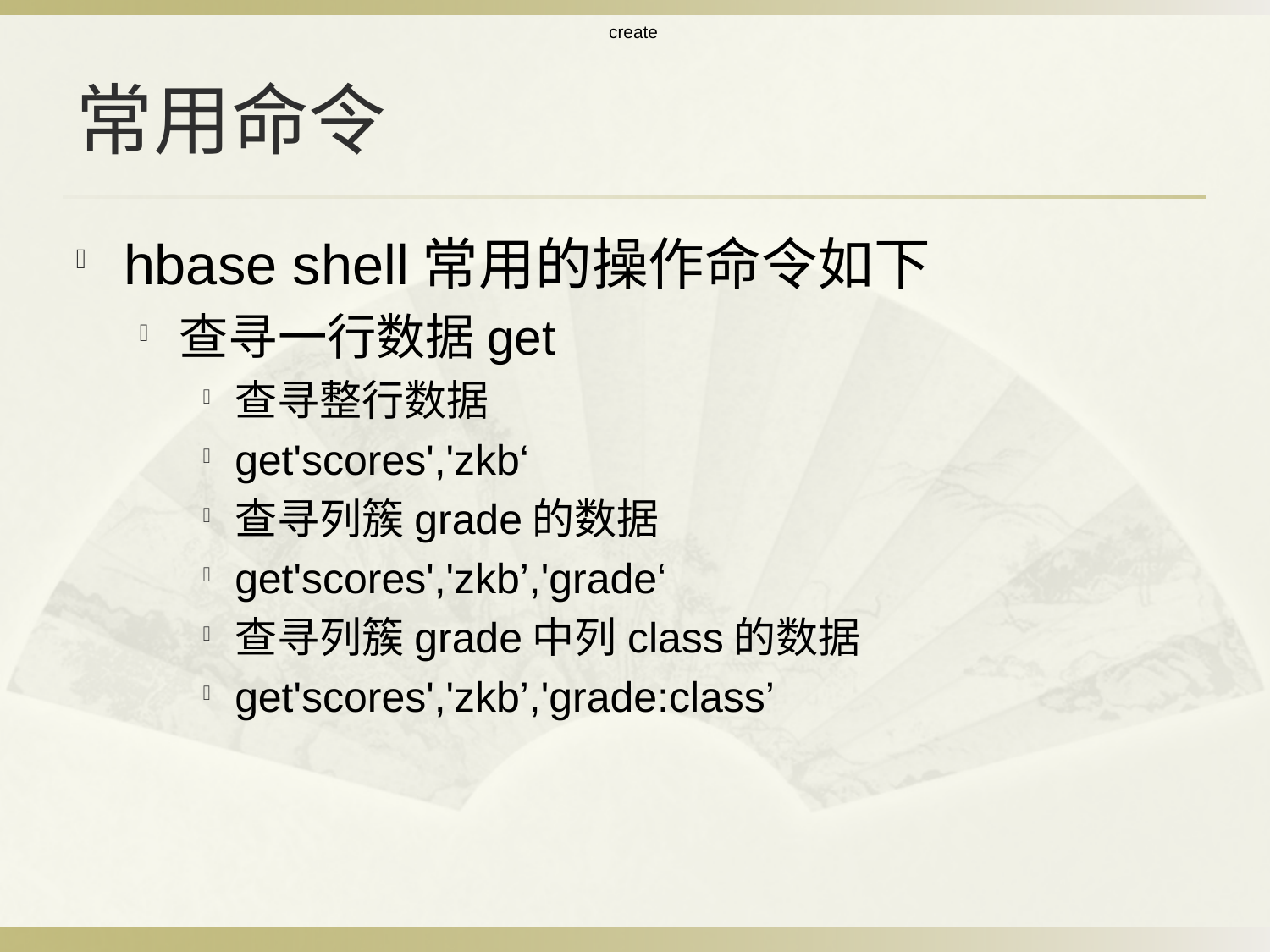

create
# 常用命令
hbase shell常用的操作命令如下
查寻一行数据get
查寻整行数据
get'scores','zkb‘
查寻列簇grade的数据
get'scores','zkb’,'grade‘
查寻列簇grade中列class的数据
get'scores','zkb’,'grade:class’